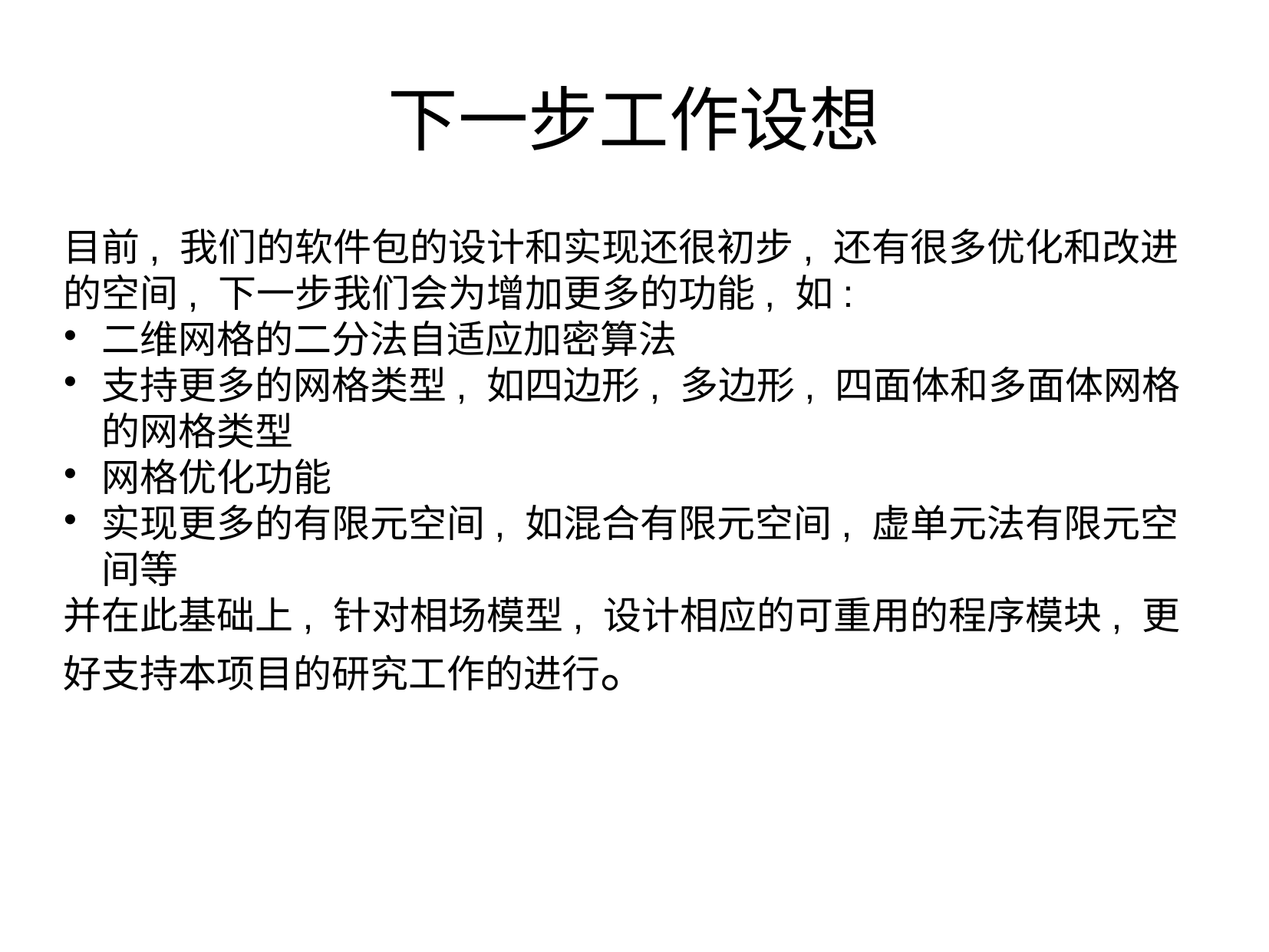

下一步工作设想
目前, 我们的软件包的设计和实现还很初步, 还有很多优化和改进的空间, 下一步我们会为增加更多的功能, 如:
二维网格的二分法自适应加密算法
支持更多的网格类型, 如四边形, 多边形, 四面体和多面体网格的网格类型
网格优化功能
实现更多的有限元空间, 如混合有限元空间, 虚单元法有限元空间等
并在此基础上, 针对相场模型, 设计相应的可重用的程序模块, 更好支持本项目的研究工作的进行。